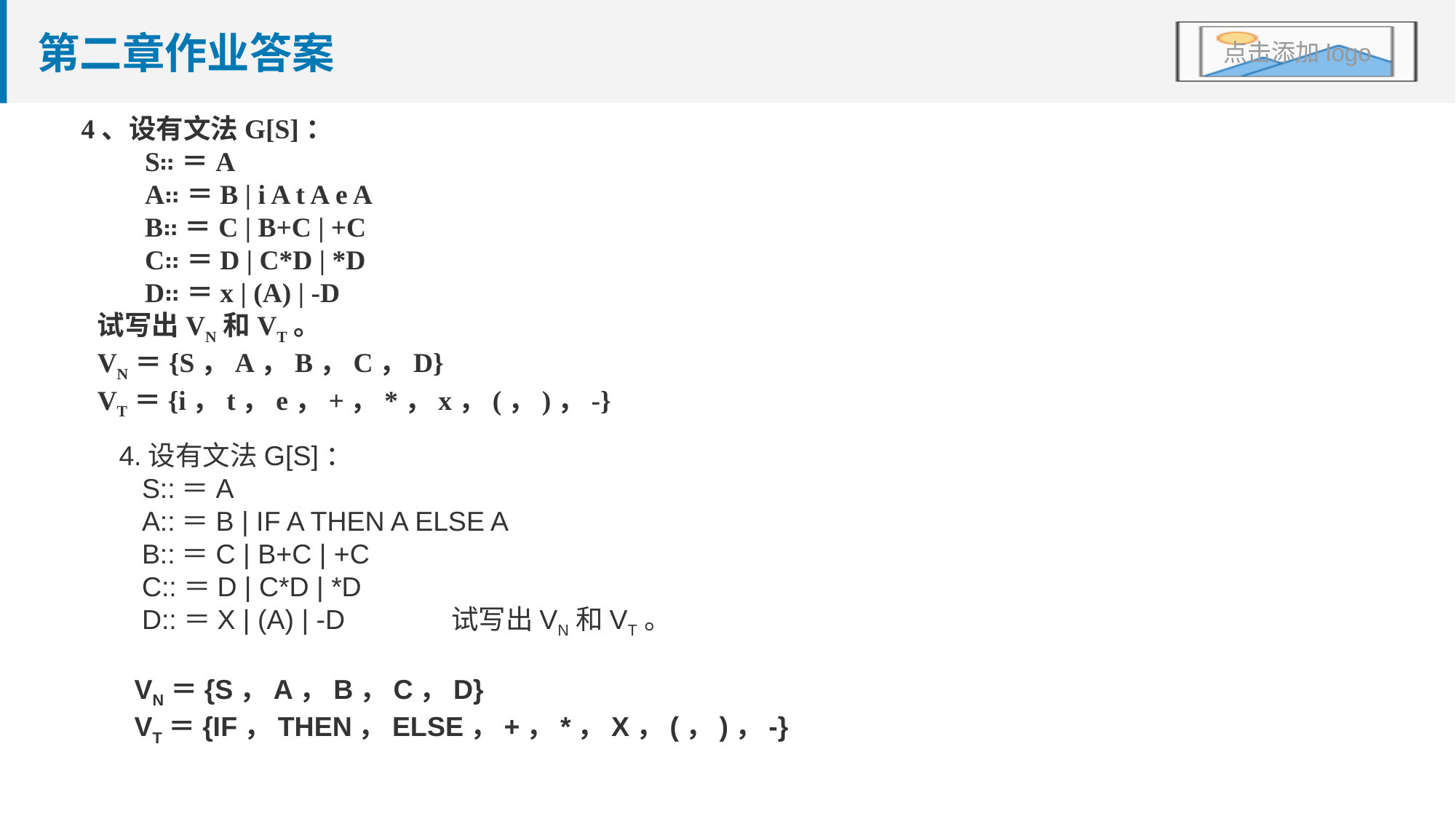

# 第二章作业答案

4、设有文法G[S]：
S∷＝A
A∷＝B | i A t A e A
B∷＝C | B+C | +C
C∷＝D | C*D | *D
D∷＝x | (A) | -D
试写出VN和VT。
VN＝{S，A，B，C，D}
VT＝{i，t，e，+，*，x，(，)，-}

4.设有文法G[S]：
   S::＝A
   A::＝B | IF A THEN A ELSE A
   B::＝C | B+C | +C
   C::＝D | C*D | *D
   D::＝X | (A) | -D             试写出VN和VT。

  VN＝{S，A，B，C，D}
  VT＝{IF，THEN，ELSE，+，*，X，(，)，-}